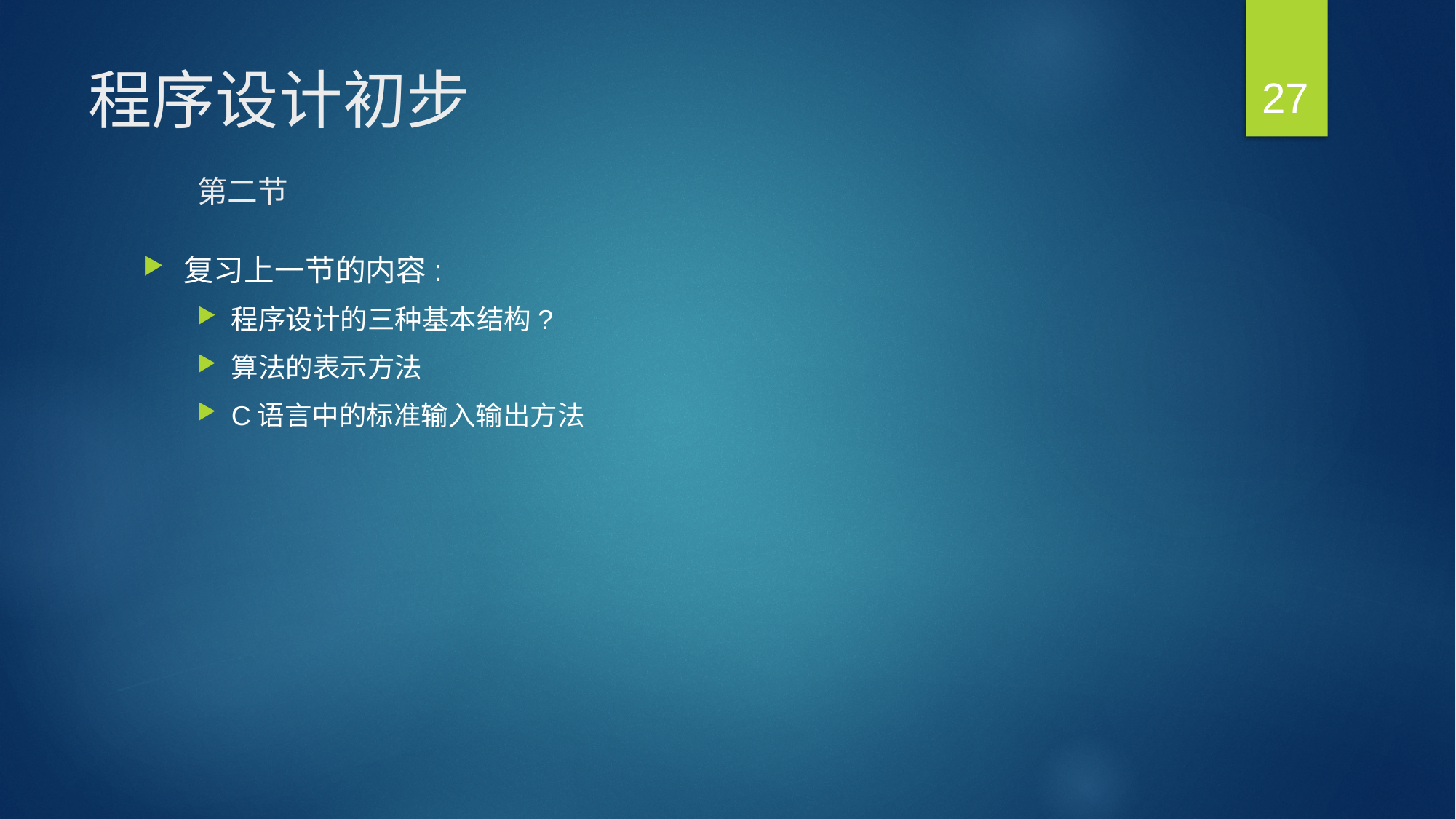

27
# 程序设计初步 第二节
复习上一节的内容:
程序设计的三种基本结构?
算法的表示方法
C语言中的标准输入输出方法